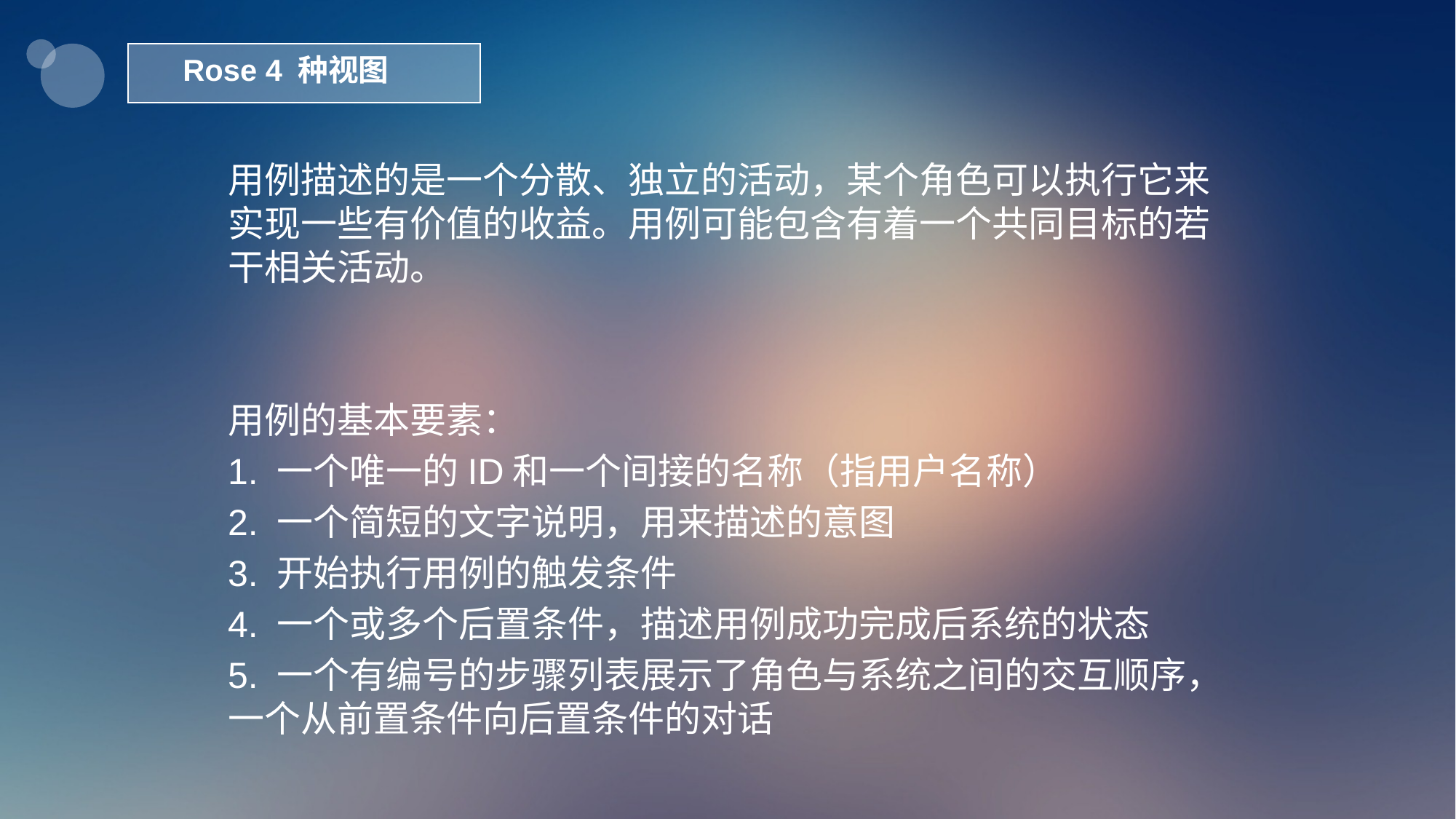

Rose 4 种视图
用例描述的是一个分散、独立的活动，某个角色可以执行它来实现一些有价值的收益。用例可能包含有着一个共同目标的若干相关活动。

用例的基本要素：
1. 一个唯一的ID和一个间接的名称（指用户名称）
2. 一个简短的文字说明，用来描述的意图
3. 开始执行用例的触发条件
4. 一个或多个后置条件，描述用例成功完成后系统的状态
5. 一个有编号的步骤列表展示了角色与系统之间的交互顺序，一个从前置条件向后置条件的对话